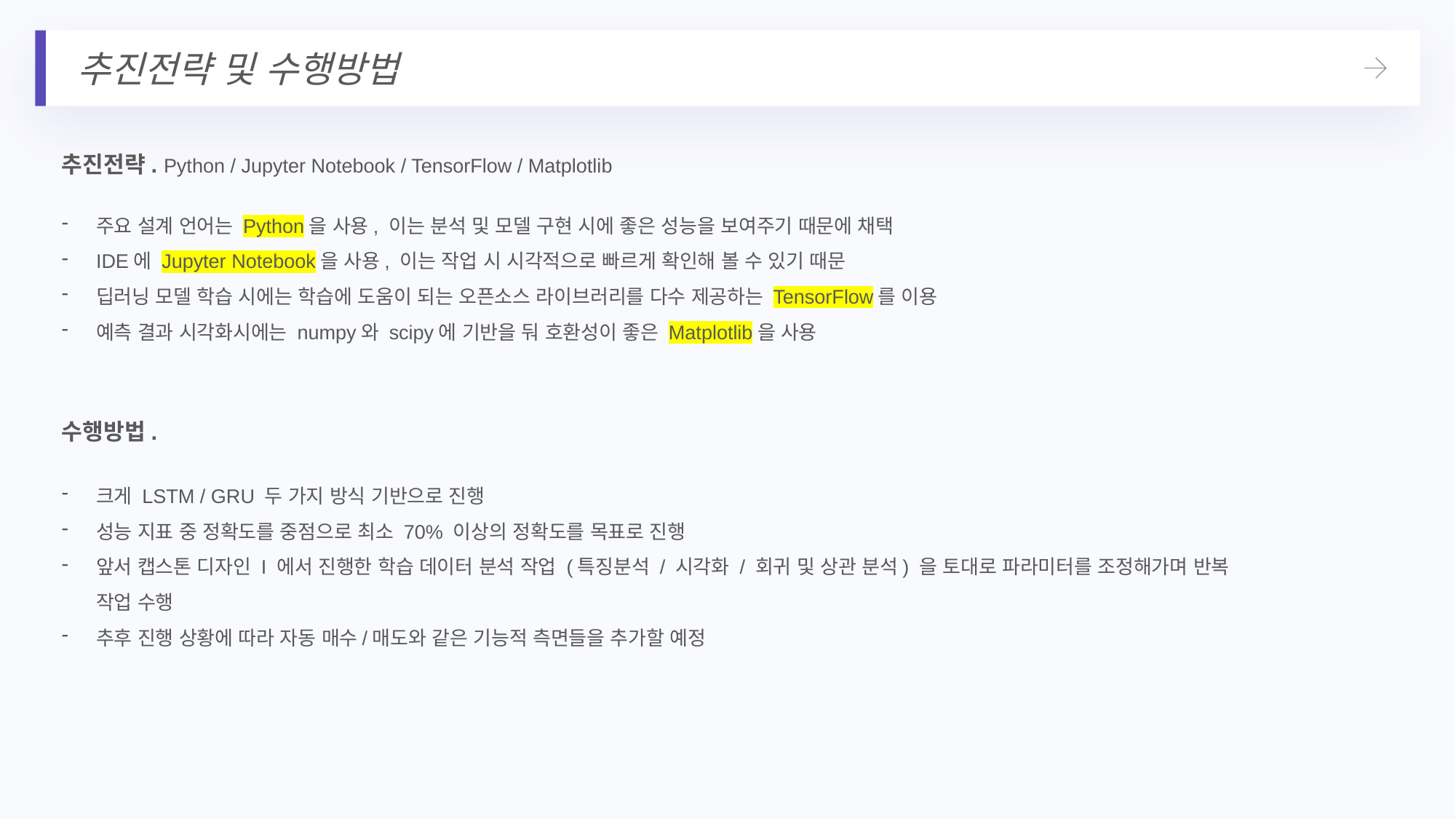

추진전략 및 수행방법

추진전략. Python / Jupyter Notebook / TensorFlow / Matplotlib

주요 설계 언어는 Python을 사용, 이는 분석 및 모델 구현 시에 좋은 성능을 보여주기 때문에 채택
IDE에 Jupyter Notebook을 사용, 이는 작업 시 시각적으로 빠르게 확인해 볼 수 있기 때문
딥러닝 모델 학습 시에는 학습에 도움이 되는 오픈소스 라이브러리를 다수 제공하는 TensorFlow를 이용
예측 결과 시각화시에는 numpy와 scipy에 기반을 둬 호환성이 좋은 Matplotlib을 사용
수행방법.

크게 LSTM / GRU 두 가지 방식 기반으로 진행
성능 지표 중 정확도를 중점으로 최소 70% 이상의 정확도를 목표로 진행
앞서 캡스톤 디자인 I 에서 진행한 학습 데이터 분석 작업 (특징분석 / 시각화 / 회귀 및 상관 분석) 을 토대로 파라미터를 조정해가며 반복 작업 수행
추후 진행 상황에 따라 자동 매수/매도와 같은 기능적 측면들을 추가할 예정